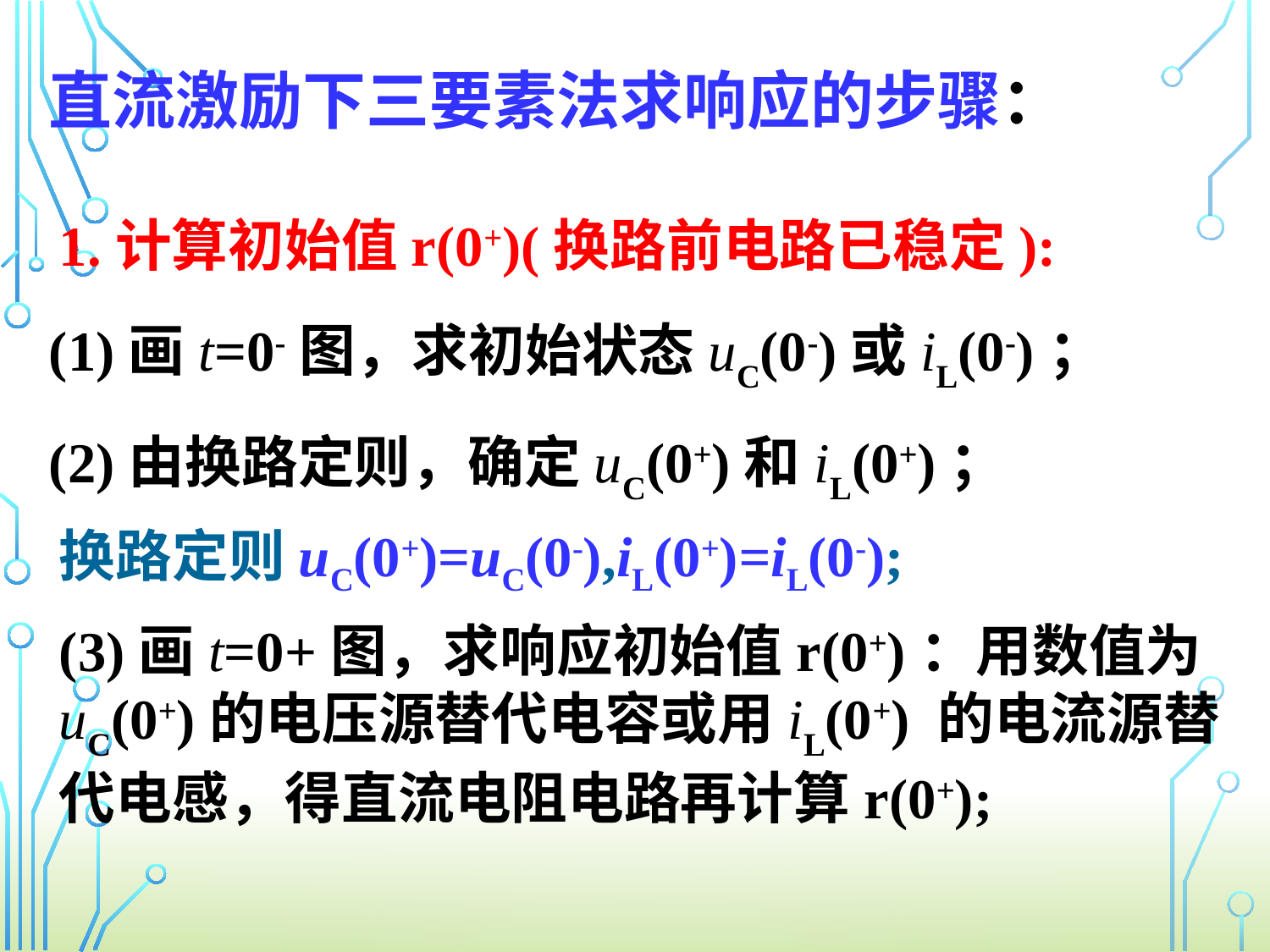

直流激励下三要素法求响应的步骤：
1.计算初始值r(0+)(换路前电路已稳定):
(1)画t=0-图，求初始状态uC(0-)或iL(0-)；
(2)由换路定则，确定uC(0+)和iL(0+)；
换路定则uC(0+)=uC(0-),iL(0+)=iL(0-);
(3)画t=0+图，求响应初始值r(0+)：用数值为uC(0+)的电压源替代电容或用iL(0+) 的电流源替代电感，得直流电阻电路再计算r(0+);